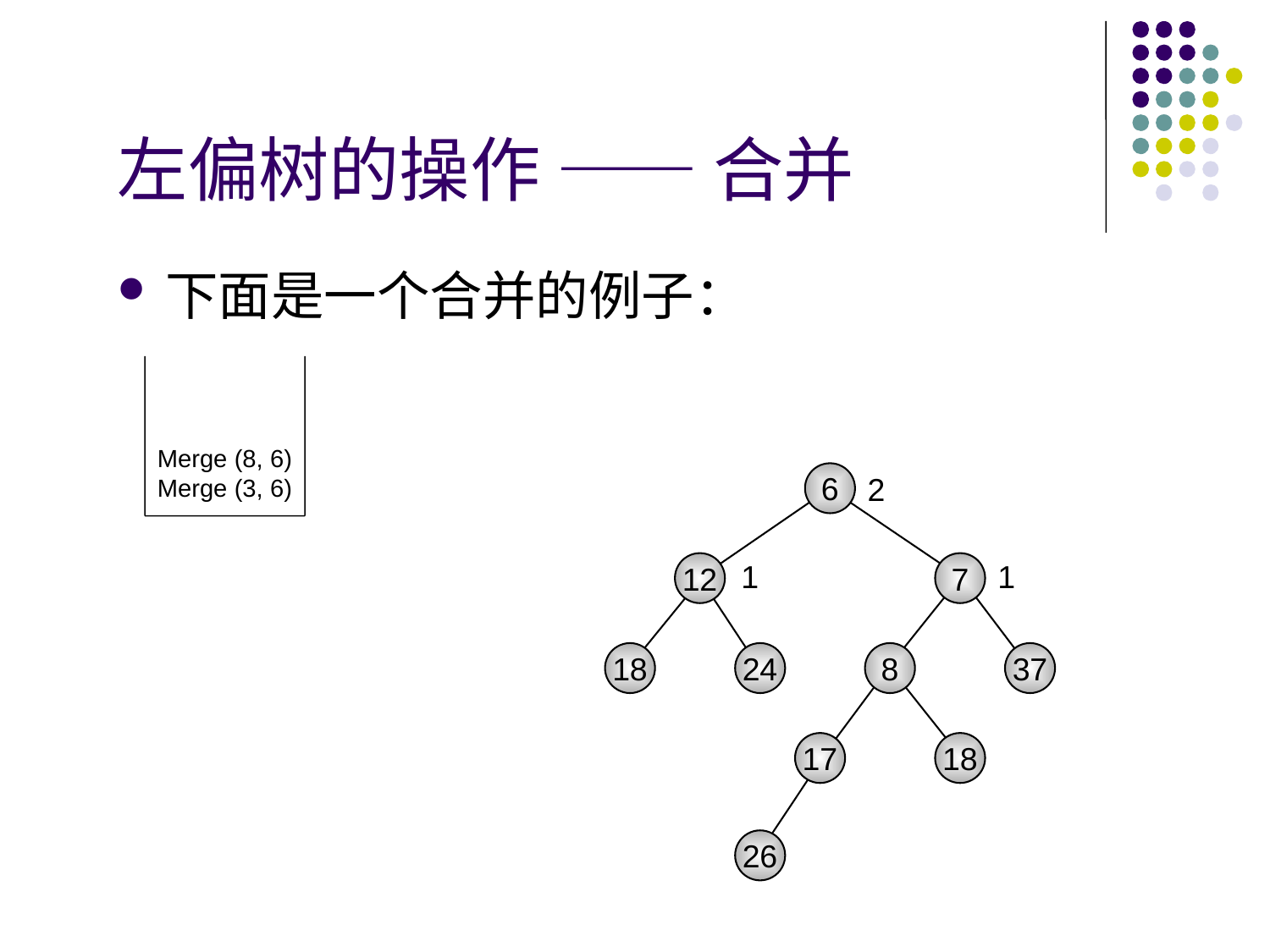

# 左偏树的操作 —— 合并
下面是一个合并的例子：

Merge (8, 6)
Merge (3, 6)

6

12

18
24
2
1
1
7

8
37

17
18

26
20